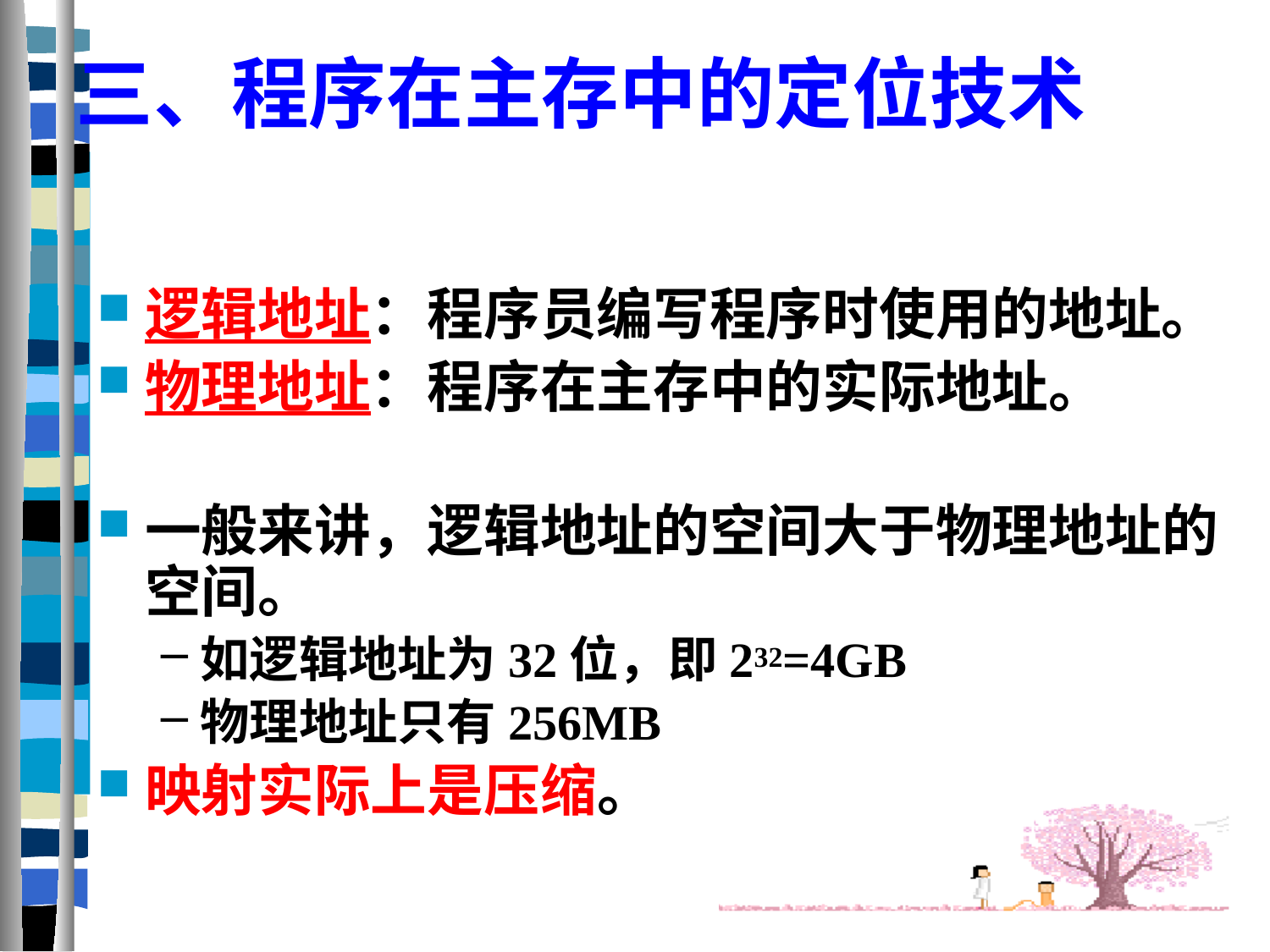

# 三、程序在主存中的定位技术
逻辑地址：程序员编写程序时使用的地址。
物理地址：程序在主存中的实际地址。

一般来讲，逻辑地址的空间大于物理地址的空间。
如逻辑地址为32位，即232=4GB
物理地址只有256MB
映射实际上是压缩。